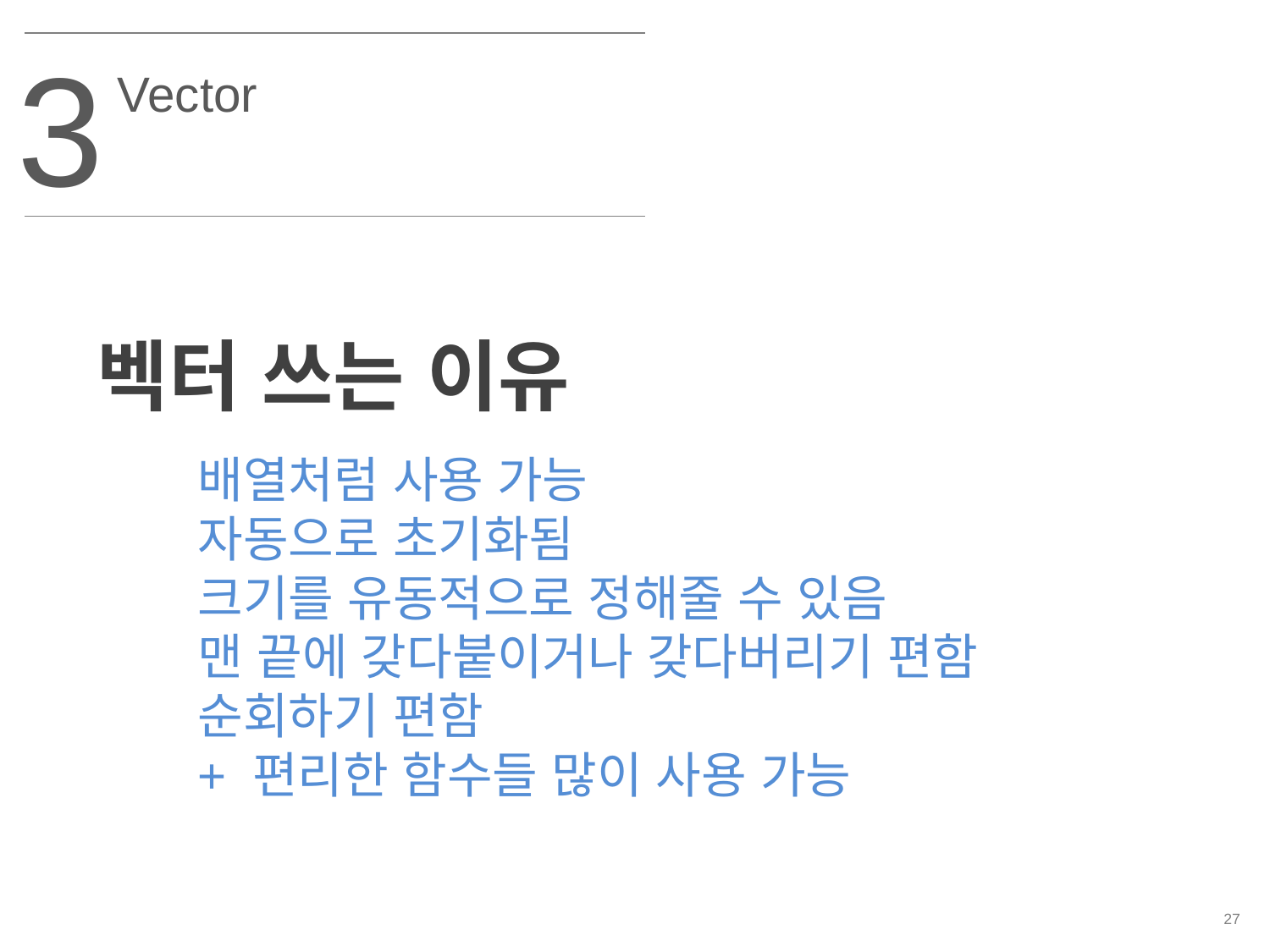

3
Vector
벡터 쓰는 이유
배열처럼 사용 가능
자동으로 초기화됨
크기를 유동적으로 정해줄 수 있음
맨 끝에 갖다붙이거나 갖다버리기 편함
순회하기 편함
+ 편리한 함수들 많이 사용 가능